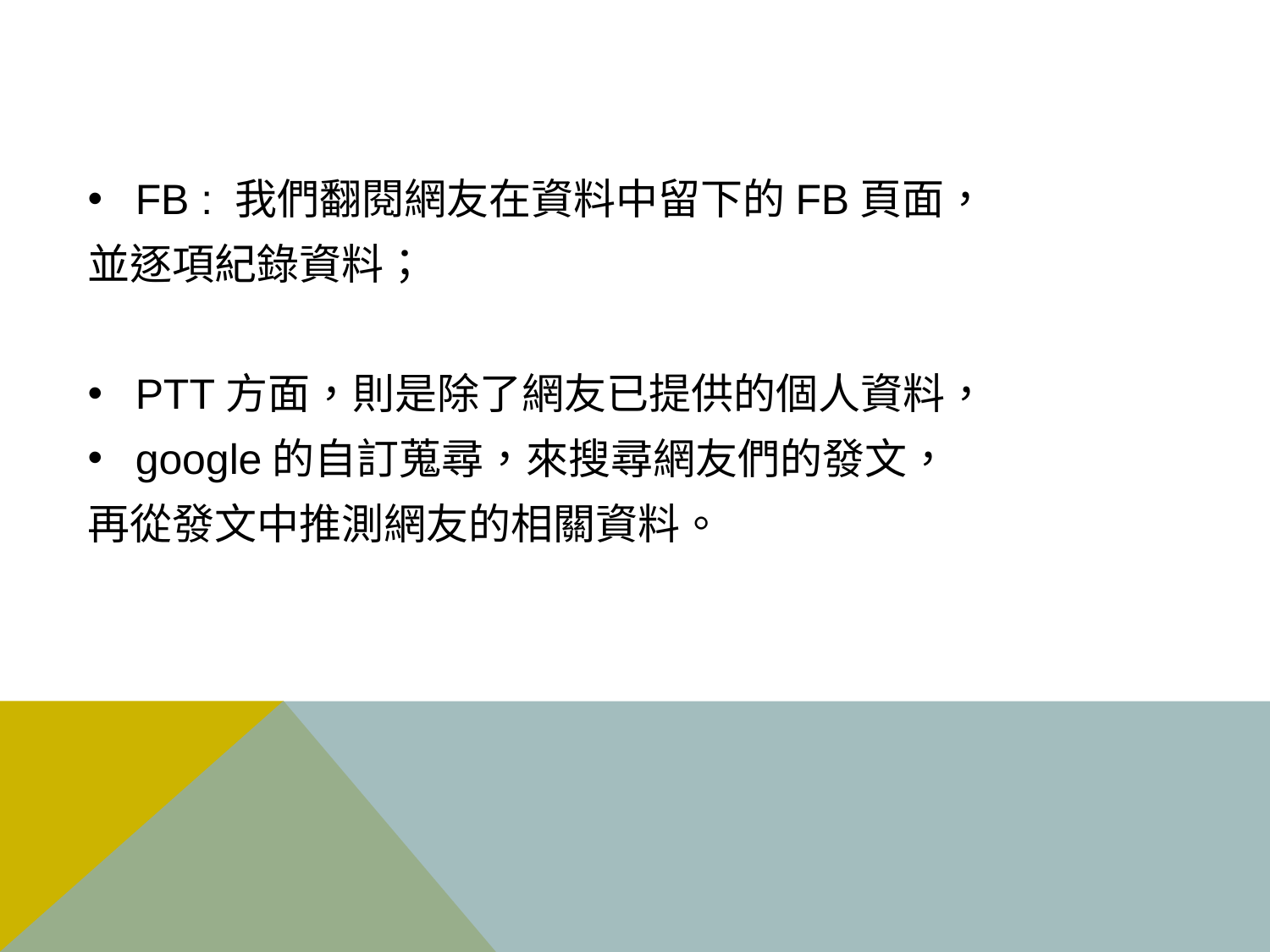

#
FB : 我們翻閱網友在資料中留下的FB頁面，
並逐項紀錄資料；

PTT方面，則是除了網友已提供的個人資料，
google的自訂蒐尋，來搜尋網友們的發文，
再從發文中推測網友的相關資料。